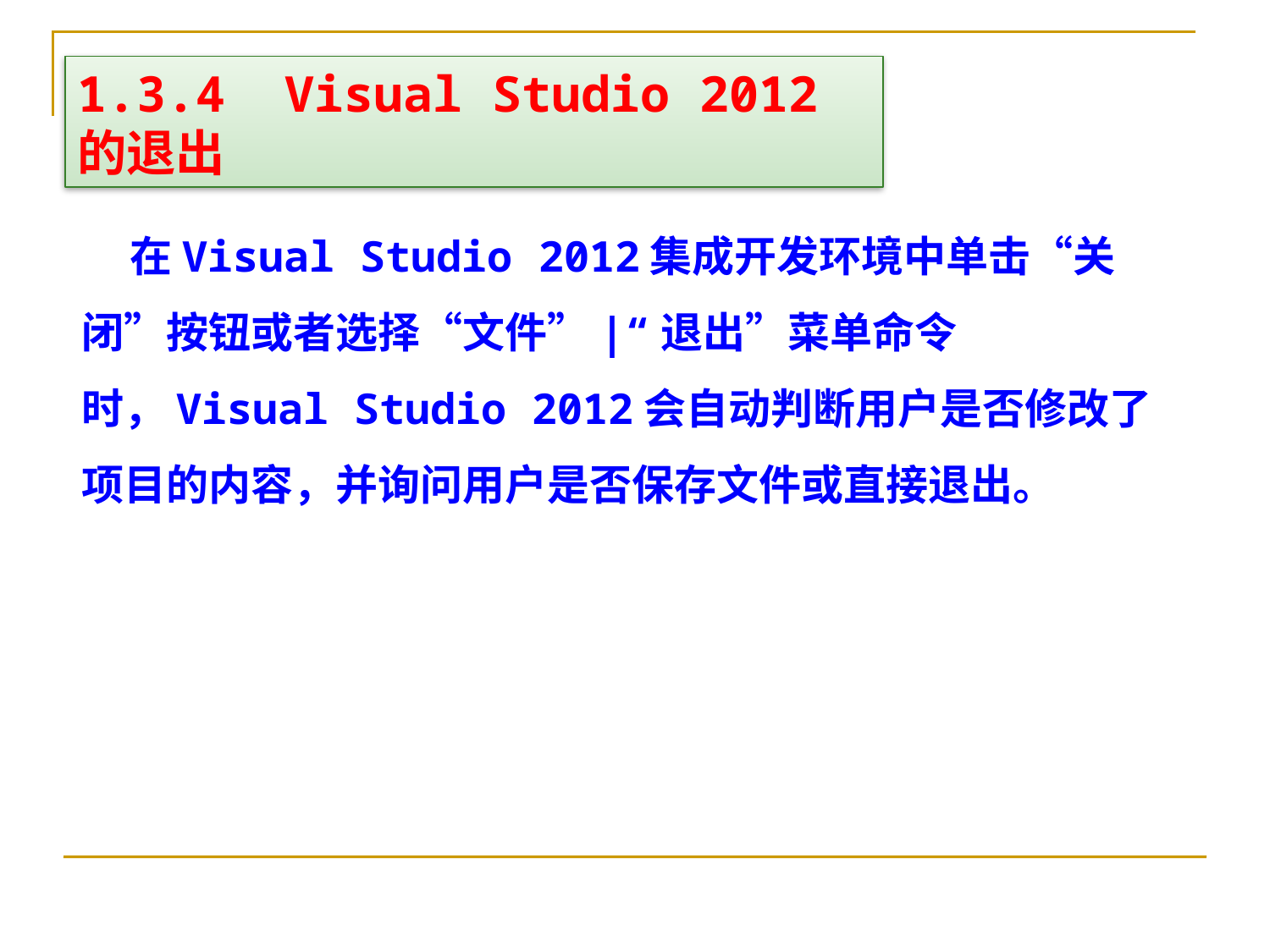

1.3.4  Visual Studio 2012的退出
    在Visual Studio 2012集成开发环境中单击“关闭”按钮或者选择“文件”|“退出”菜单命令时，Visual Studio 2012会自动判断用户是否修改了项目的内容，并询问用户是否保存文件或直接退出。